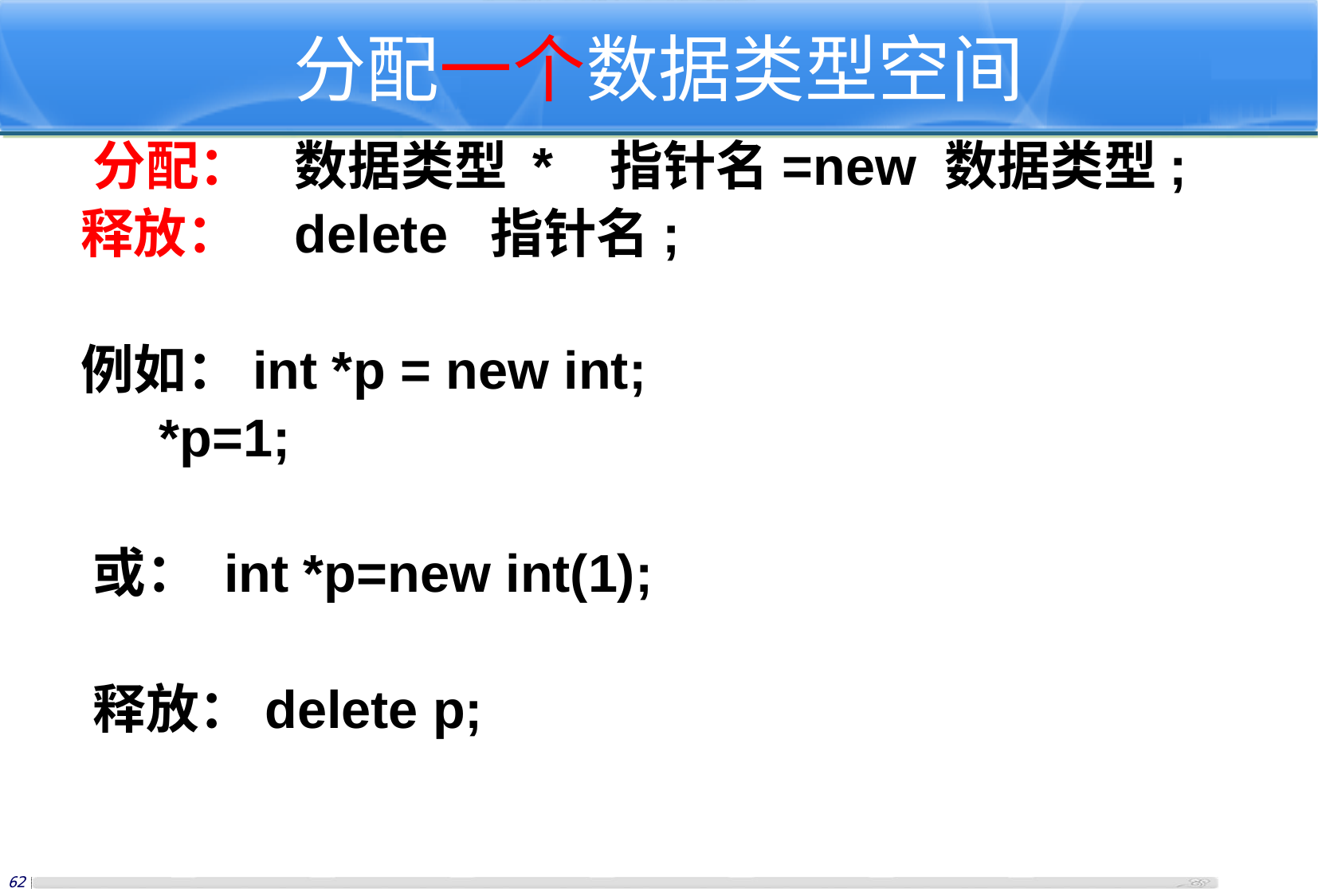

分配一个数据类型空间
  分配：	数据类型 *   指针名=new 数据类型;
 释放：	delete  指针名;

 例如：int *p = new int;
       *p=1;

  或： int *p=new int(1);

  释放：delete p;